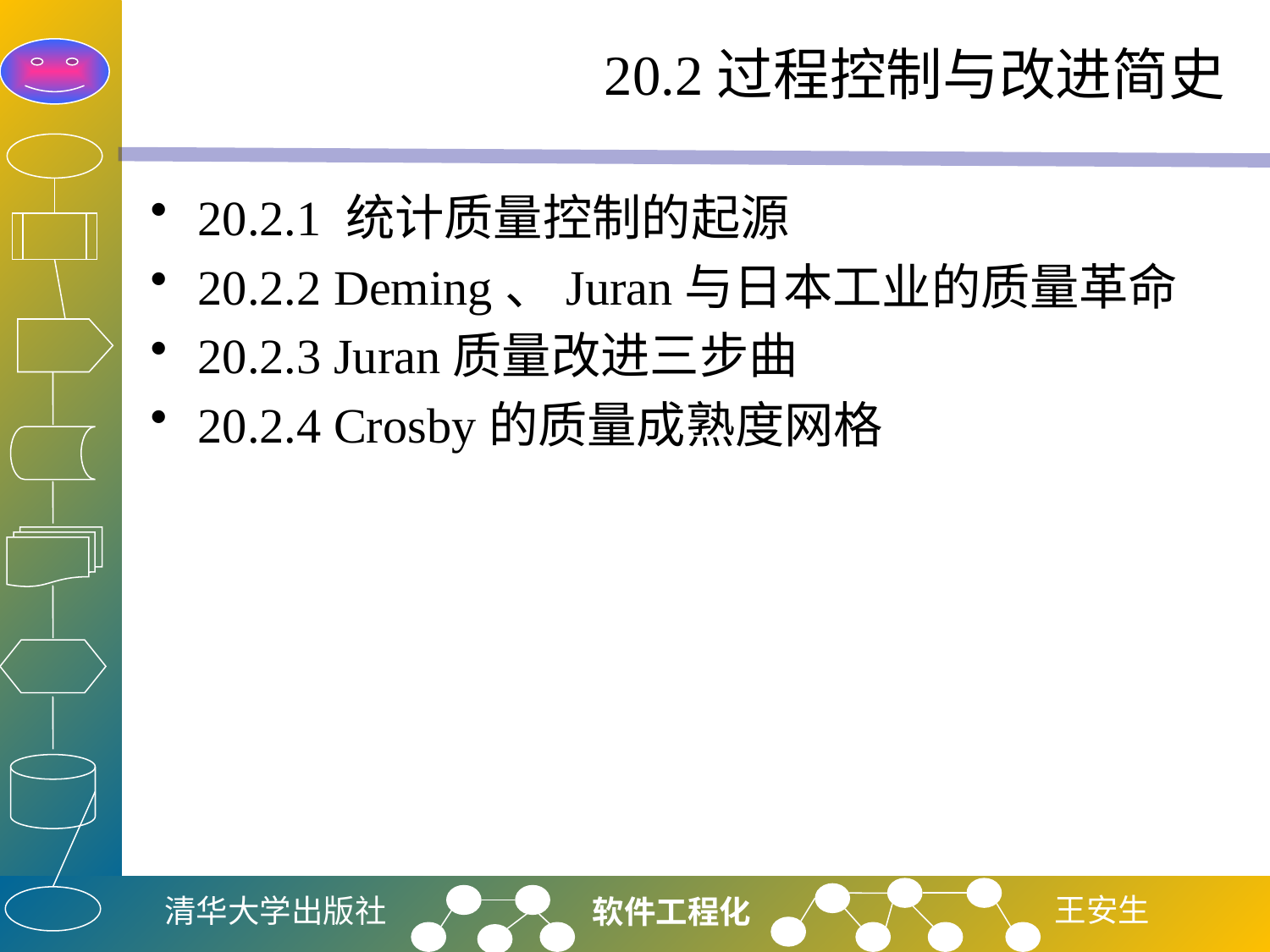

# 20.2过程控制与改进简史
20.2.1 统计质量控制的起源
20.2.2 Deming、Juran与日本工业的质量革命
20.2.3 Juran质量改进三步曲
20.2.4 Crosby的质量成熟度网格